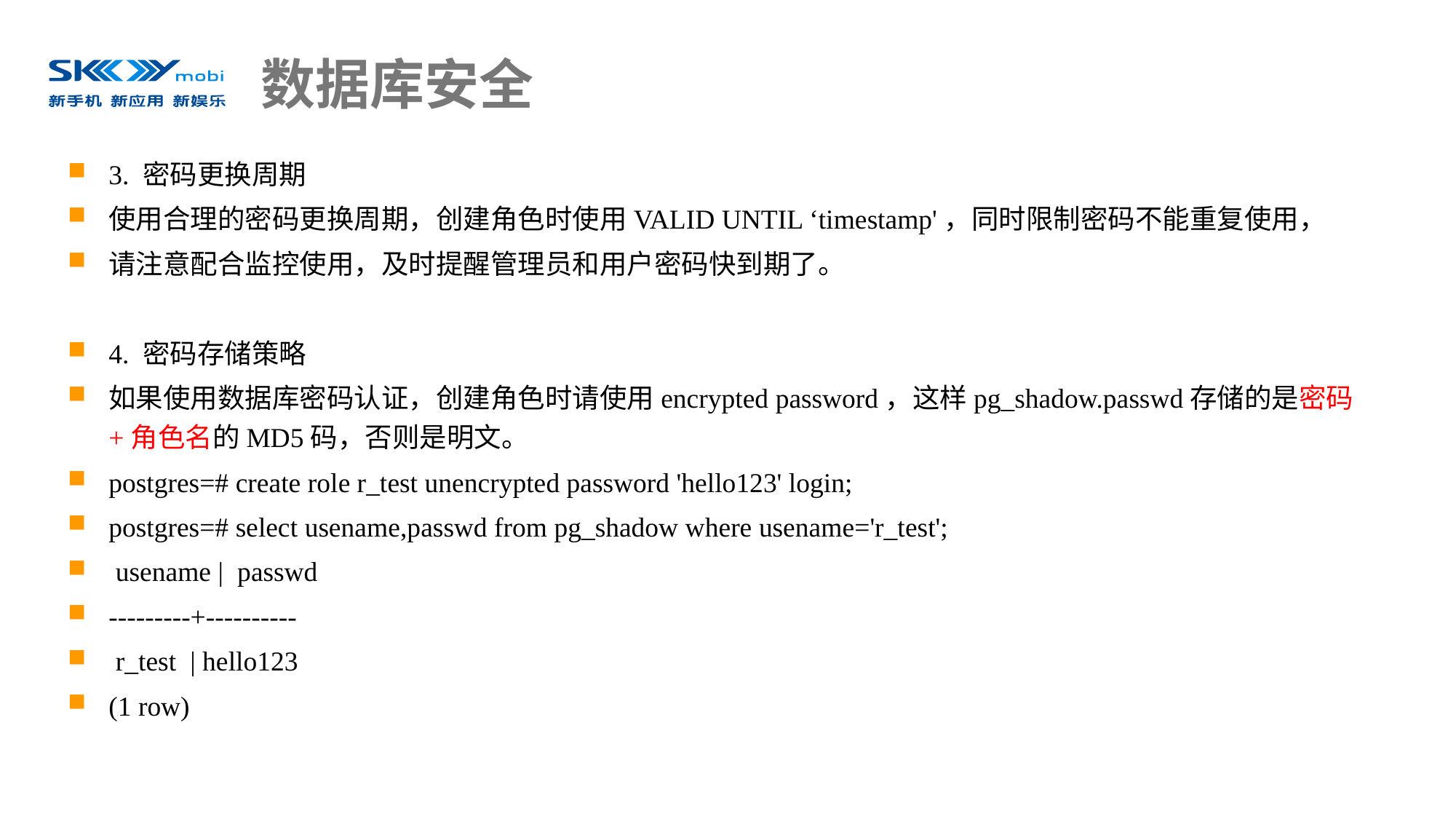

# 数据库安全
3. 密码更换周期
使用合理的密码更换周期，创建角色时使用VALID UNTIL ‘timestamp'，同时限制密码不能重复使用，
请注意配合监控使用，及时提醒管理员和用户密码快到期了。

4. 密码存储策略
如果使用数据库密码认证，创建角色时请使用encrypted password，这样pg_shadow.passwd存储的是密码+角色名的MD5码，否则是明文。
postgres=# create role r_test unencrypted password 'hello123' login;
postgres=# select usename,passwd from pg_shadow where usename='r_test';
 usename |  passwd
---------+----------
 r_test  | hello123
(1 row)